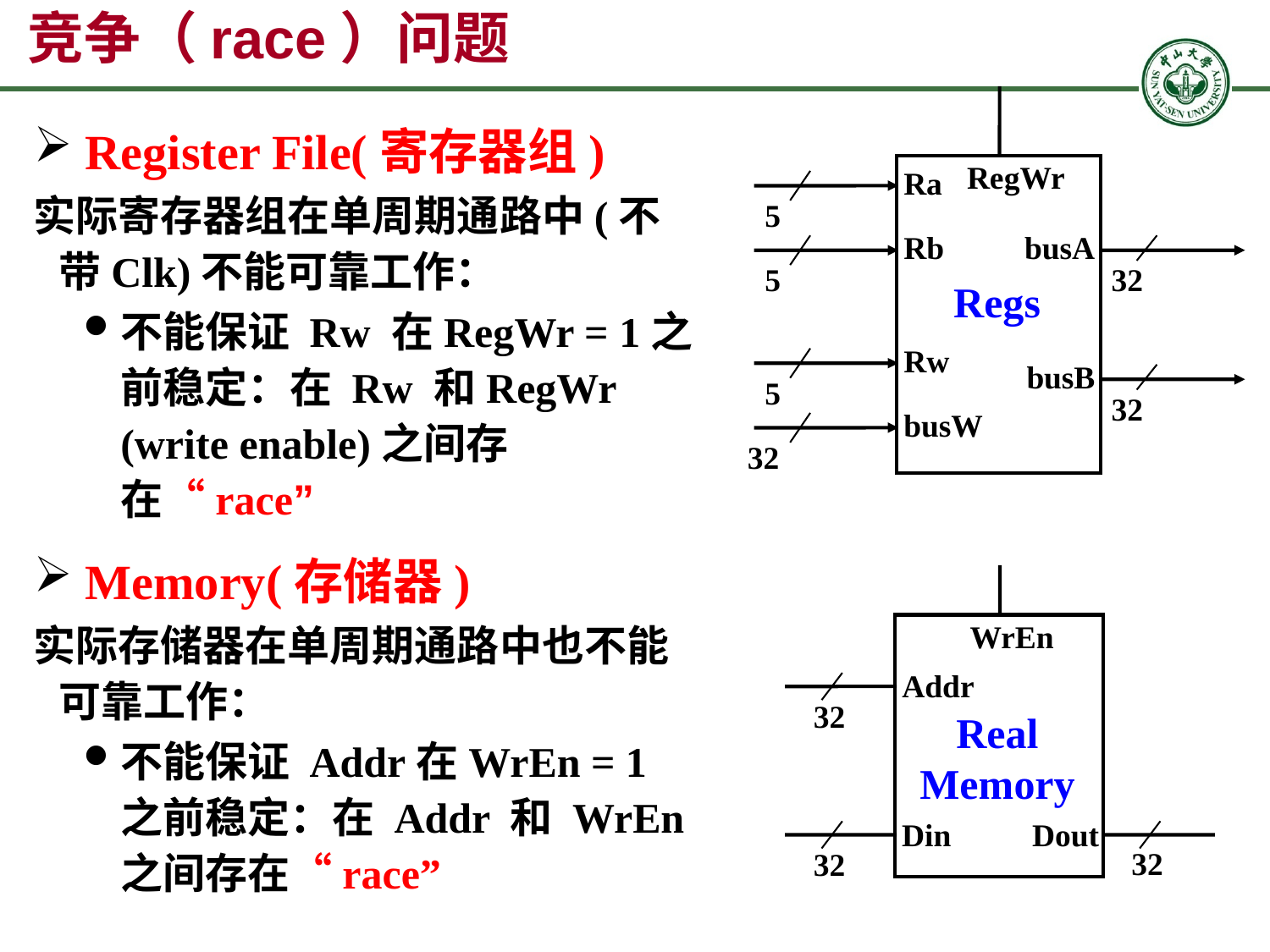

# 竞争（race）问题

RegWr

Ra

5
Rb
busA

5
32
Regs
Rw

busB

5

32
busW

32
 Register File(寄存器组)
实际寄存器组在单周期通路中(不带Clk)不能可靠工作：
不能保证 Rw 在RegWr = 1之前稳定：在 Rw 和RegWr (write enable)之间存在“race”
 Memory(存储器)
实际存储器在单周期通路中也不能可靠工作：
不能保证 Addr在WrEn = 1之前稳定：在 Addr 和 WrEn之间存在“race”

WrEn

Addr

32
Real
Memory
Din
   Dout

32
32